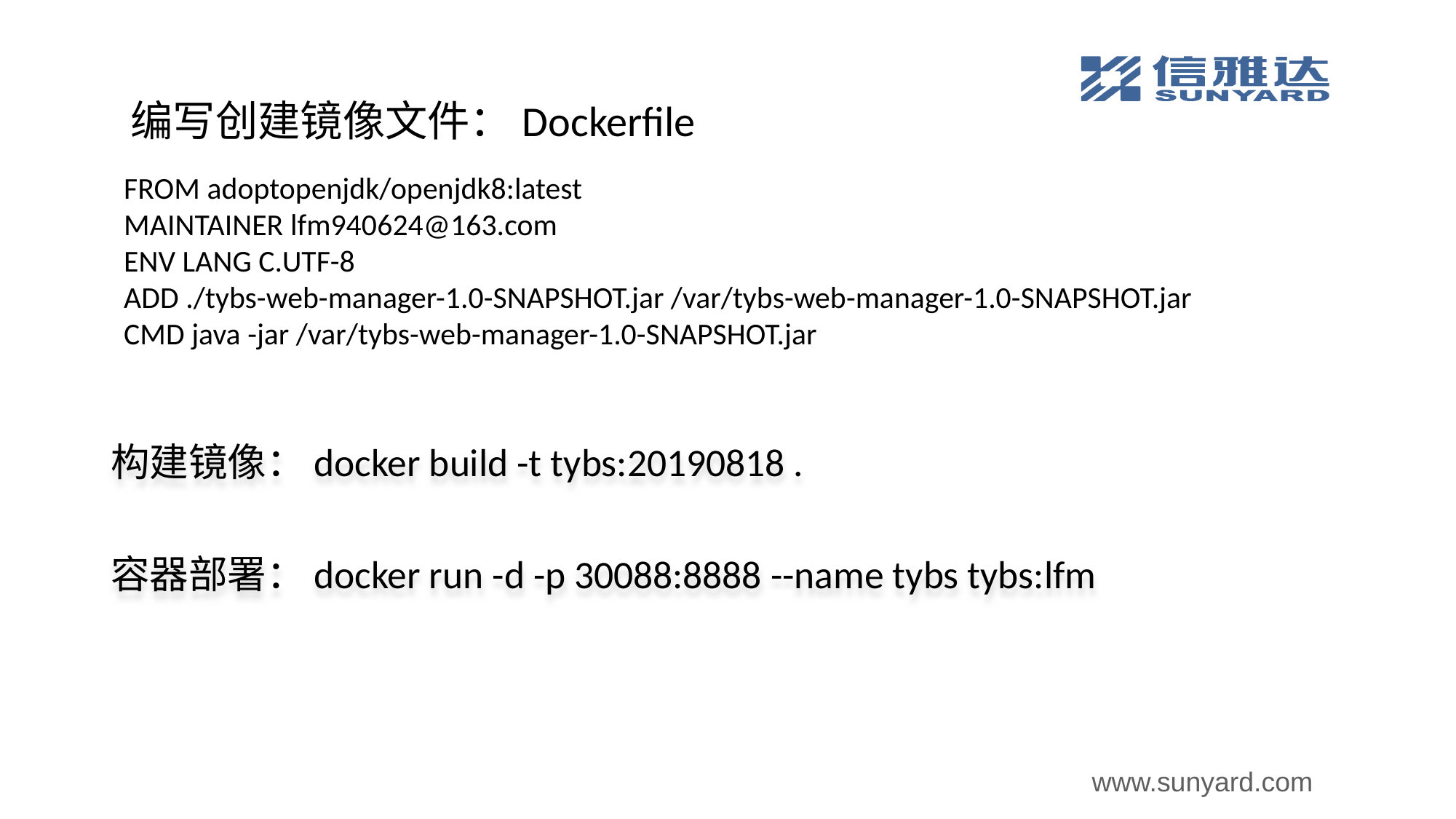

# 编写创建镜像文件：Dockerfile
FROM adoptopenjdk/openjdk8:latest
MAINTAINER lfm940624@163.com
ENV LANG C.UTF-8
ADD ./tybs-web-manager-1.0-SNAPSHOT.jar /var/tybs-web-manager-1.0-SNAPSHOT.jar
CMD java -jar /var/tybs-web-manager-1.0-SNAPSHOT.jar
构建镜像：docker build -t tybs:20190818 .

容器部署：docker run -d -p 30088:8888 --name tybs tybs:lfm